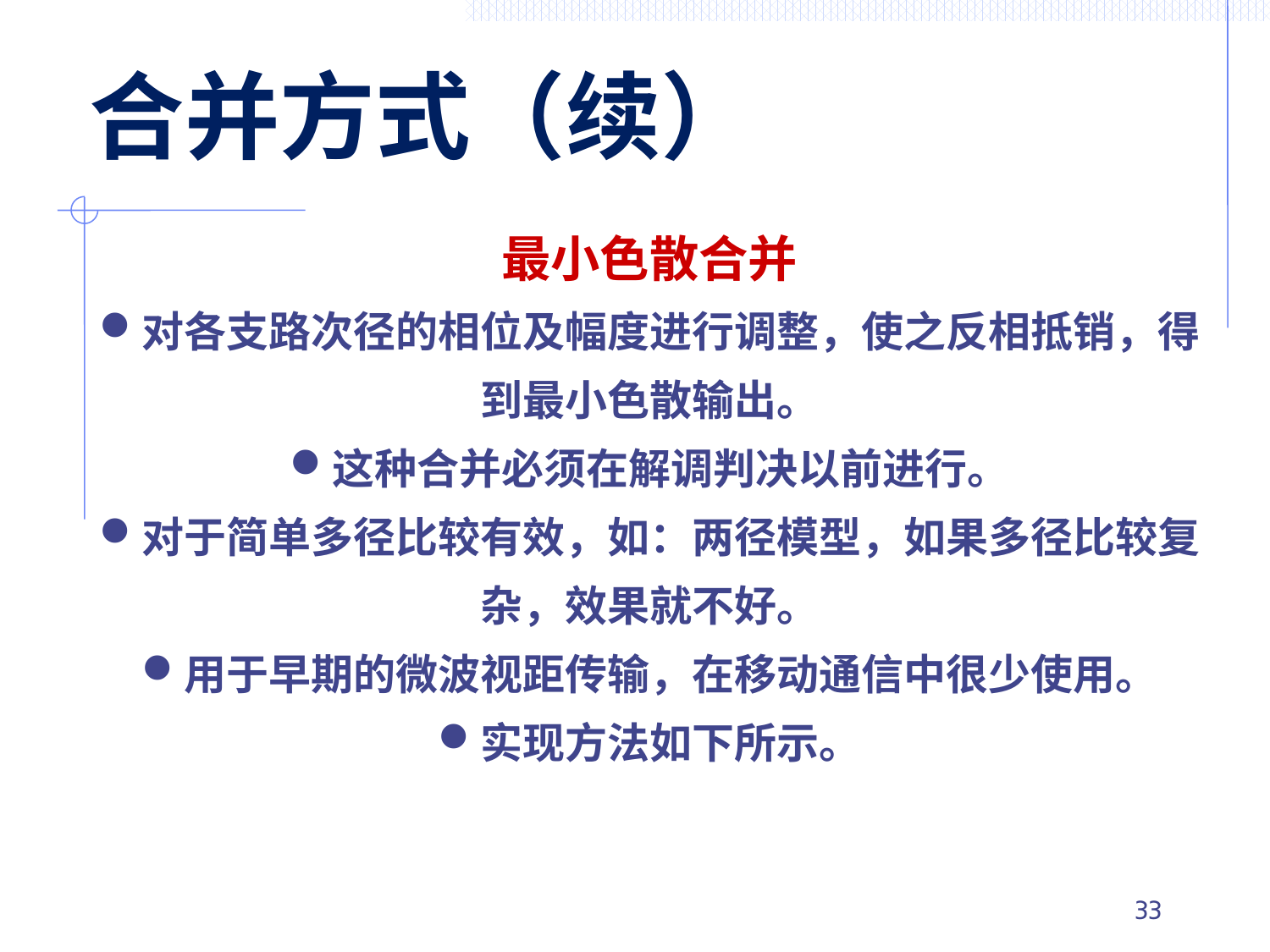

# 合并方式（续）
最小色散合并
对各支路次径的相位及幅度进行调整，使之反相抵销，得到最小色散输出。
这种合并必须在解调判决以前进行。
对于简单多径比较有效，如：两径模型，如果多径比较复杂，效果就不好。
用于早期的微波视距传输，在移动通信中很少使用。
实现方法如下所示。
33